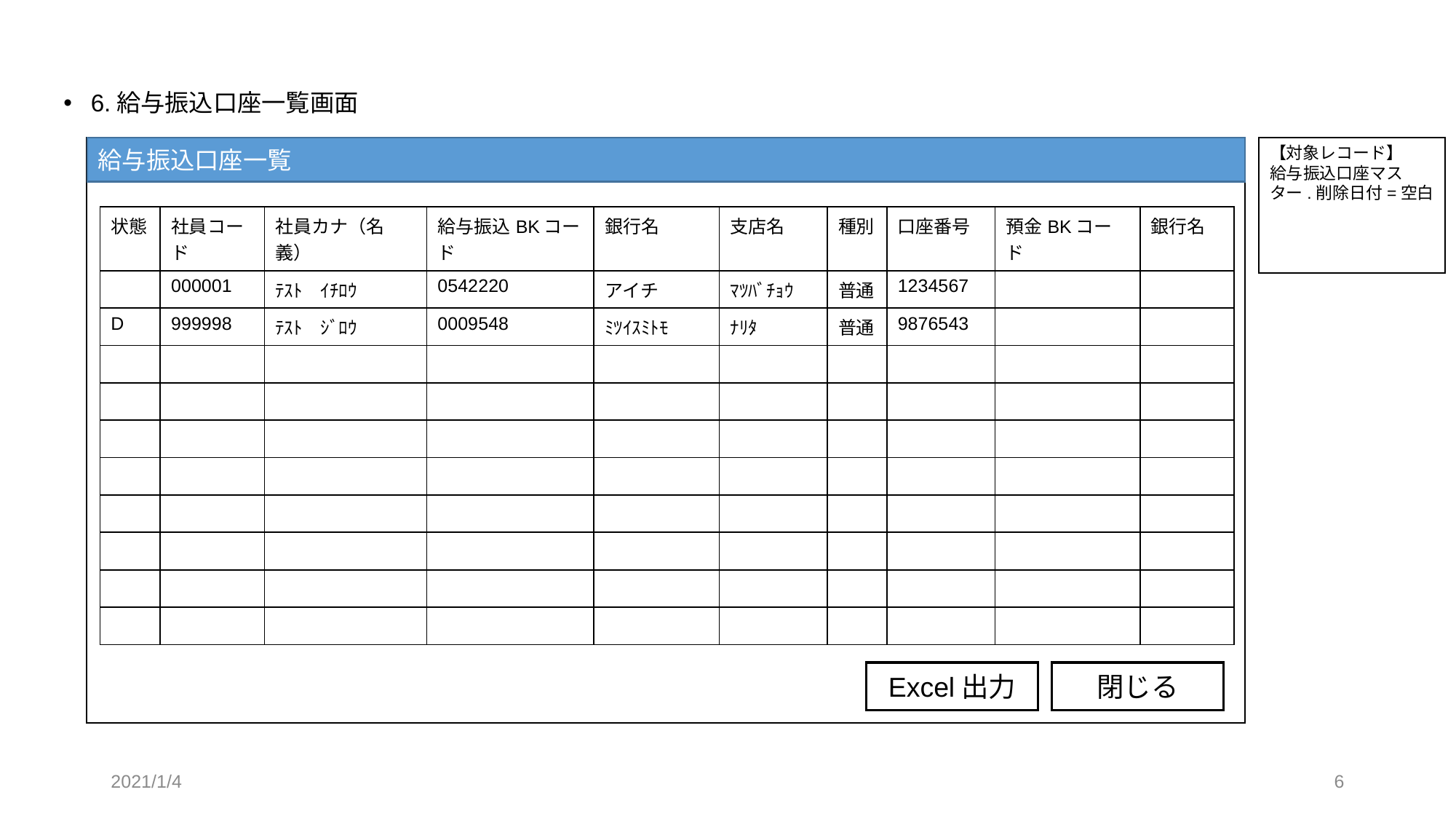

6.給与振込口座一覧画面

給与振込口座一覧
【対象レコード】
給与振込口座マスター.削除日付=空白

| 状態 | 社員コード | 社員カナ（名義） | 給与振込BKコード | 銀行名 | 支店名 | 種別 | 口座番号 | 預金BKコード | 銀行名 |
| --- | --- | --- | --- | --- | --- | --- | --- | --- | --- |
|  | 000001 | ﾃｽﾄ　ｲﾁﾛｳ | 0542220 | アイチ | ﾏﾂﾊﾞﾁｮｳ | 普通 | 1234567 |  |  |
| D | 999998 | ﾃｽﾄ　ｼﾞﾛｳ | 0009548 | ﾐﾂｲｽﾐﾄﾓ | ﾅﾘﾀ | 普通 | 9876543 |  |  |
|  |  |  |  |  |  |  |  |  |  |
|  |  |  |  |  |  |  |  |  |  |
|  |  |  |  |  |  |  |  |  |  |
|  |  |  |  |  |  |  |  |  |  |
|  |  |  |  |  |  |  |  |  |  |
|  |  |  |  |  |  |  |  |  |  |
|  |  |  |  |  |  |  |  |  |  |
|  |  |  |  |  |  |  |  |  |  |
Excel出力
閉じる
2021/1/4
6